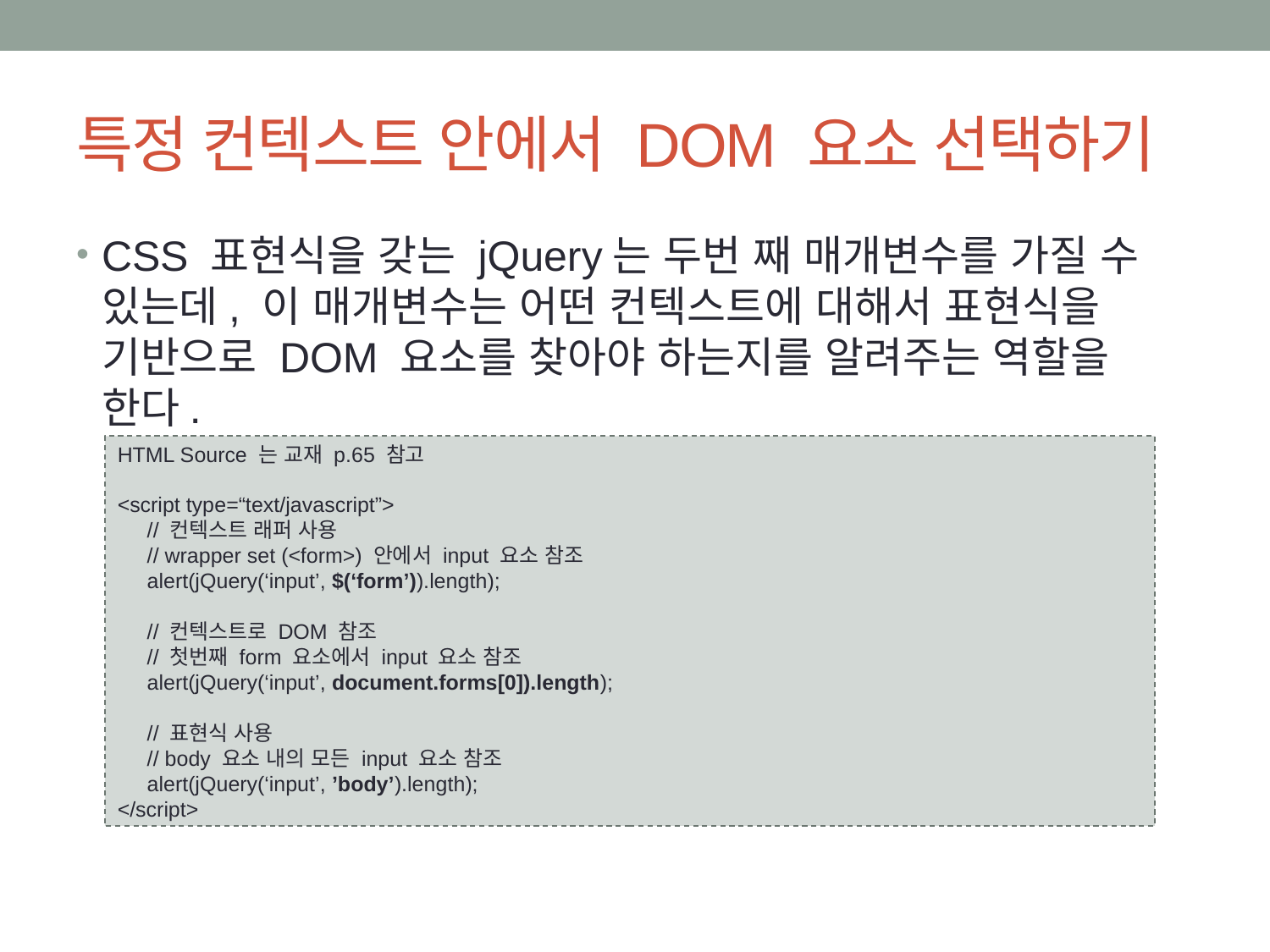

# 특정 컨텍스트 안에서 DOM 요소 선택하기
CSS 표현식을 갖는 jQuery는 두번 째 매개변수를 가질 수 있는데, 이 매개변수는 어떤 컨텍스트에 대해서 표현식을 기반으로 DOM 요소를 찾아야 하는지를 알려주는 역할을 한다.
HTML Source 는 교재 p.65 참고

<script type=“text/javascript”>
     // 컨텍스트 래퍼 사용
     // wrapper set (<form>) 안에서 input 요소 참조
     alert(jQuery(‘input’, $(‘form’)).length);

     // 컨텍스트로 DOM 참조
     // 첫번째 form 요소에서 input 요소 참조
     alert(jQuery(‘input’, document.forms[0]).length);

     // 표현식 사용
     // body 요소 내의 모든 input 요소 참조
     alert(jQuery(‘input’, ’body’).length);
</script>